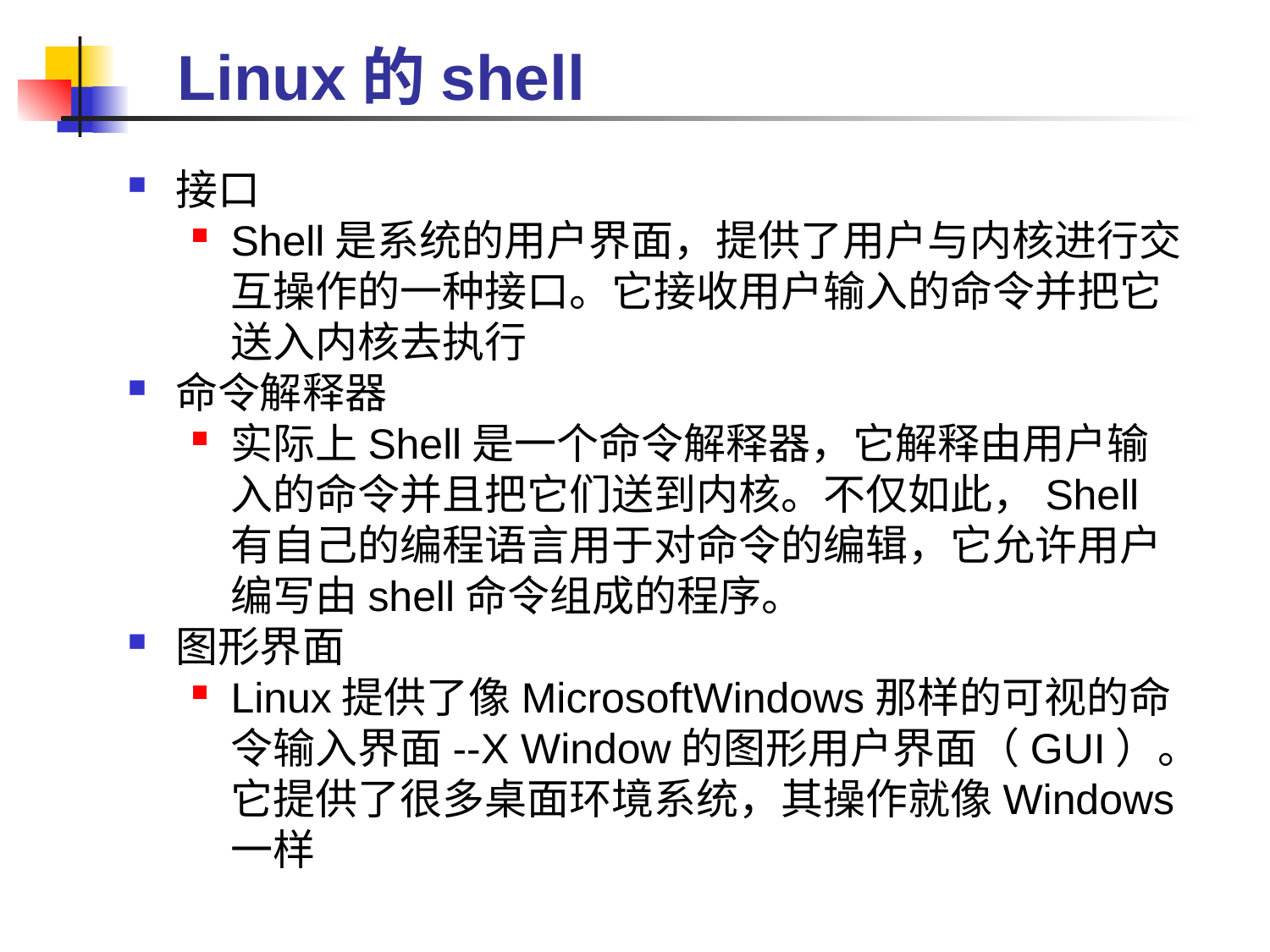

# Linux的shell
接口
Shell是系统的用户界面，提供了用户与内核进行交互操作的一种接口。它接收用户输入的命令并把它送入内核去执行
命令解释器
实际上Shell是一个命令解释器，它解释由用户输入的命令并且把它们送到内核。不仅如此，Shell有自己的编程语言用于对命令的编辑，它允许用户编写由shell命令组成的程序。
图形界面
Linux提供了像MicrosoftWindows那样的可视的命令输入界面--X Window的图形用户界面（GUI）。它提供了很多桌面环境系统，其操作就像Windows一样